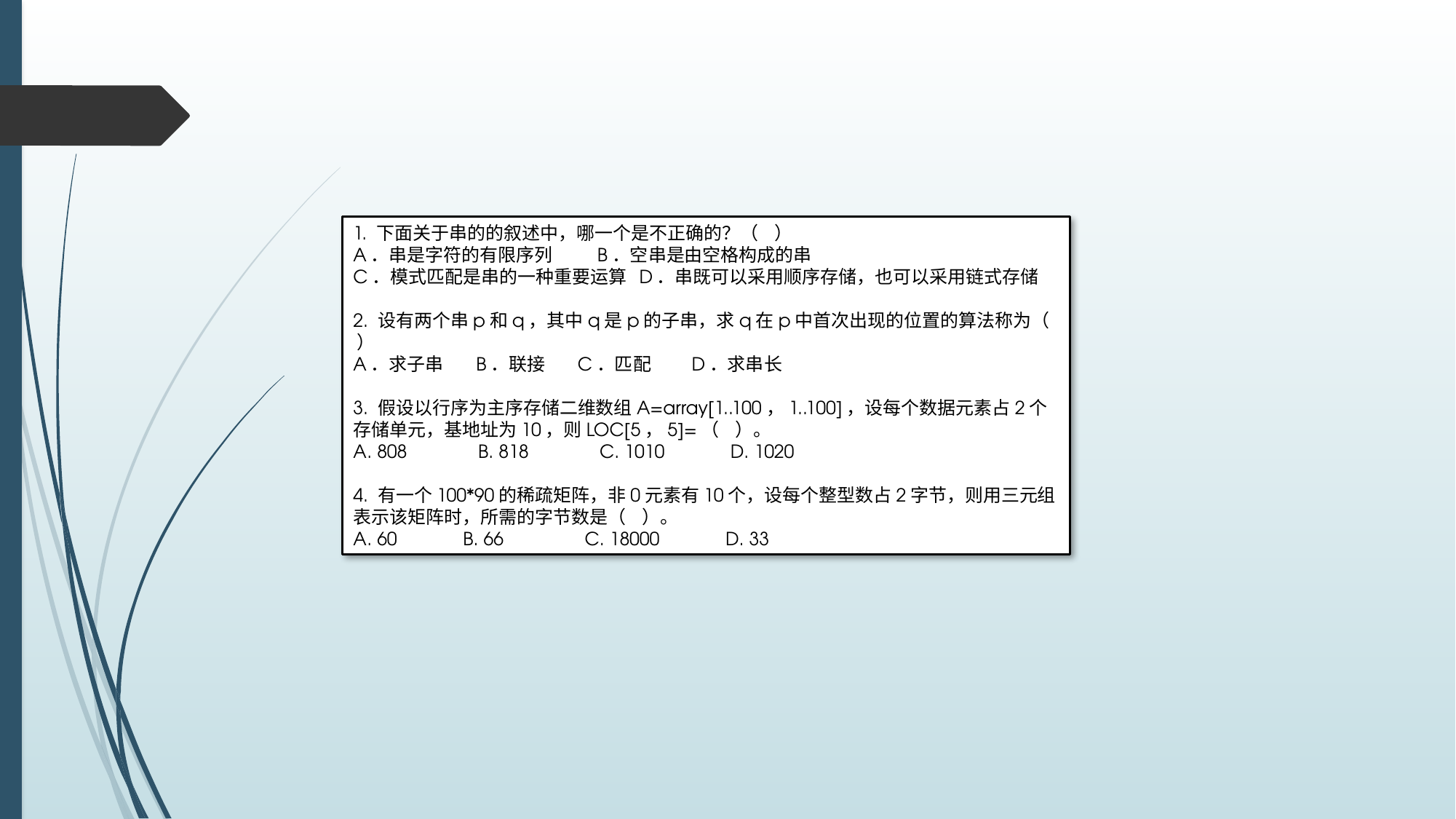

1. 下面关于串的的叙述中，哪一个是不正确的？（    ）
A．串是字符的有限序列          B．空串是由空格构成的串
C．模式匹配是串的一种重要运算  D．串既可以采用顺序存储，也可以采用链式存储

2. 设有两个串p和q，其中q是p的子串，求q在p中首次出现的位置的算法称为（    ）
A．求子串       B．联接       C．匹配         D．求串长

3. 假设以行序为主序存储二维数组A=array[1..100，1..100]，设每个数据元素占2个存储单元，基地址为10，则LOC[5，5]=（    ）。
A. 808              B. 818              C. 1010             D. 1020

4. 有一个100*90的稀疏矩阵，非0元素有10个，设每个整型数占2字节，则用三元组表示该矩阵时，所需的字节数是（    ）。
A. 60             B. 66                C. 18000             D. 33